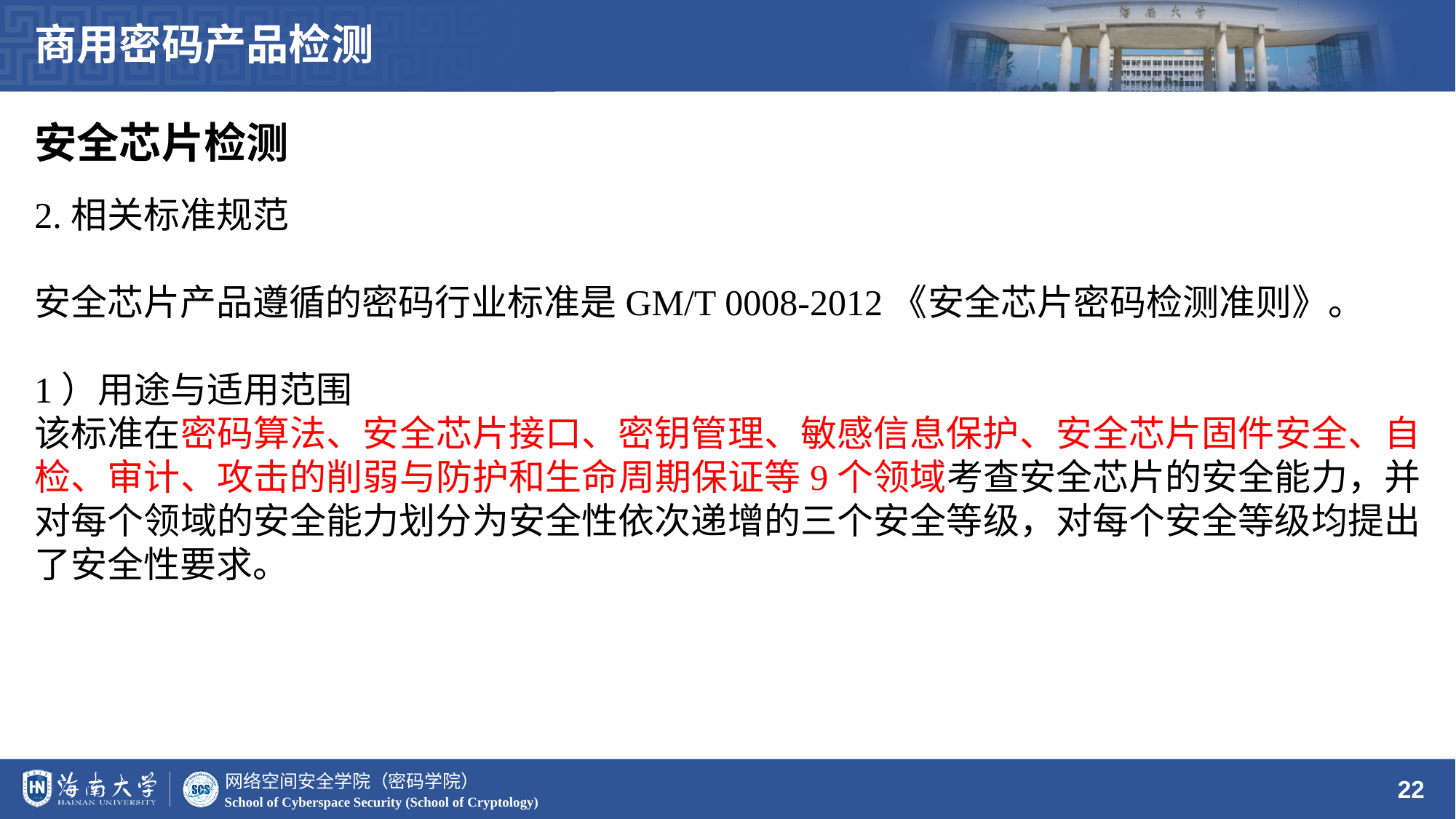

商用密码产品检测
安全芯片检测
2.相关标准规范

安全芯片产品遵循的密码行业标准是GM/T 0008-2012《安全芯片密码检测准则》。

1）用途与适用范围
该标准在密码算法、安全芯片接口、密钥管理、敏感信息保护、安全芯片固件安全、自检、审计、攻击的削弱与防护和生命周期保证等9个领域考查安全芯片的安全能力，并对每个领域的安全能力划分为安全性依次递增的三个安全等级，对每个安全等级均提出了安全性要求。
22